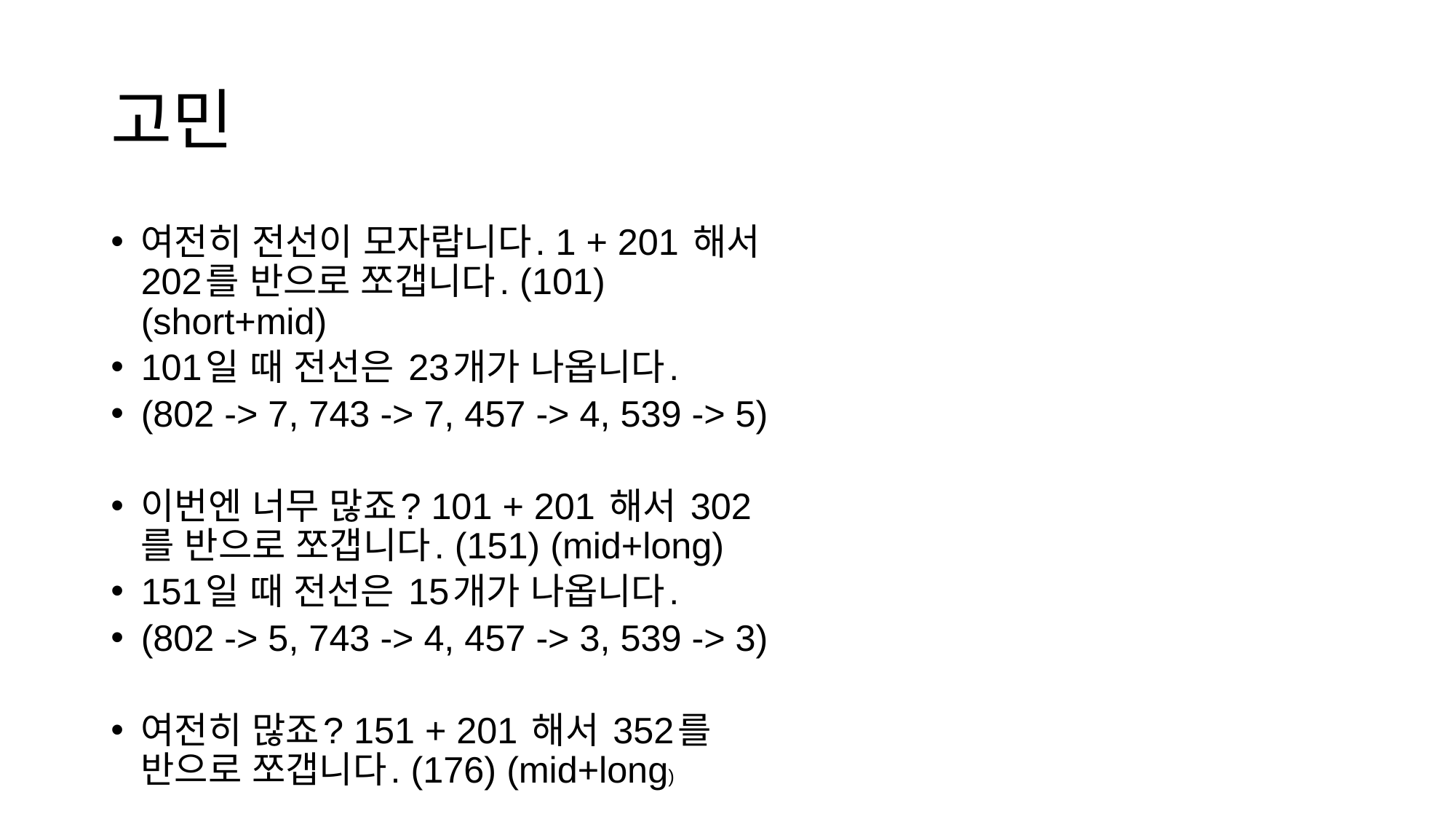

# 고민
여전히 전선이 모자랍니다. 1 + 201 해서 202를 반으로 쪼갭니다. (101) (short+mid)
101일 때 전선은 23개가 나옵니다.
(802 -> 7, 743 -> 7, 457 -> 4, 539 -> 5)

이번엔 너무 많죠? 101 + 201 해서 302를 반으로 쪼갭니다. (151) (mid+long)
151일 때 전선은 15개가 나옵니다.
(802 -> 5, 743 -> 4, 457 -> 3, 539 -> 3)

여전히 많죠? 151 + 201 해서 352를 반으로 쪼갭니다. (176) (mid+long)